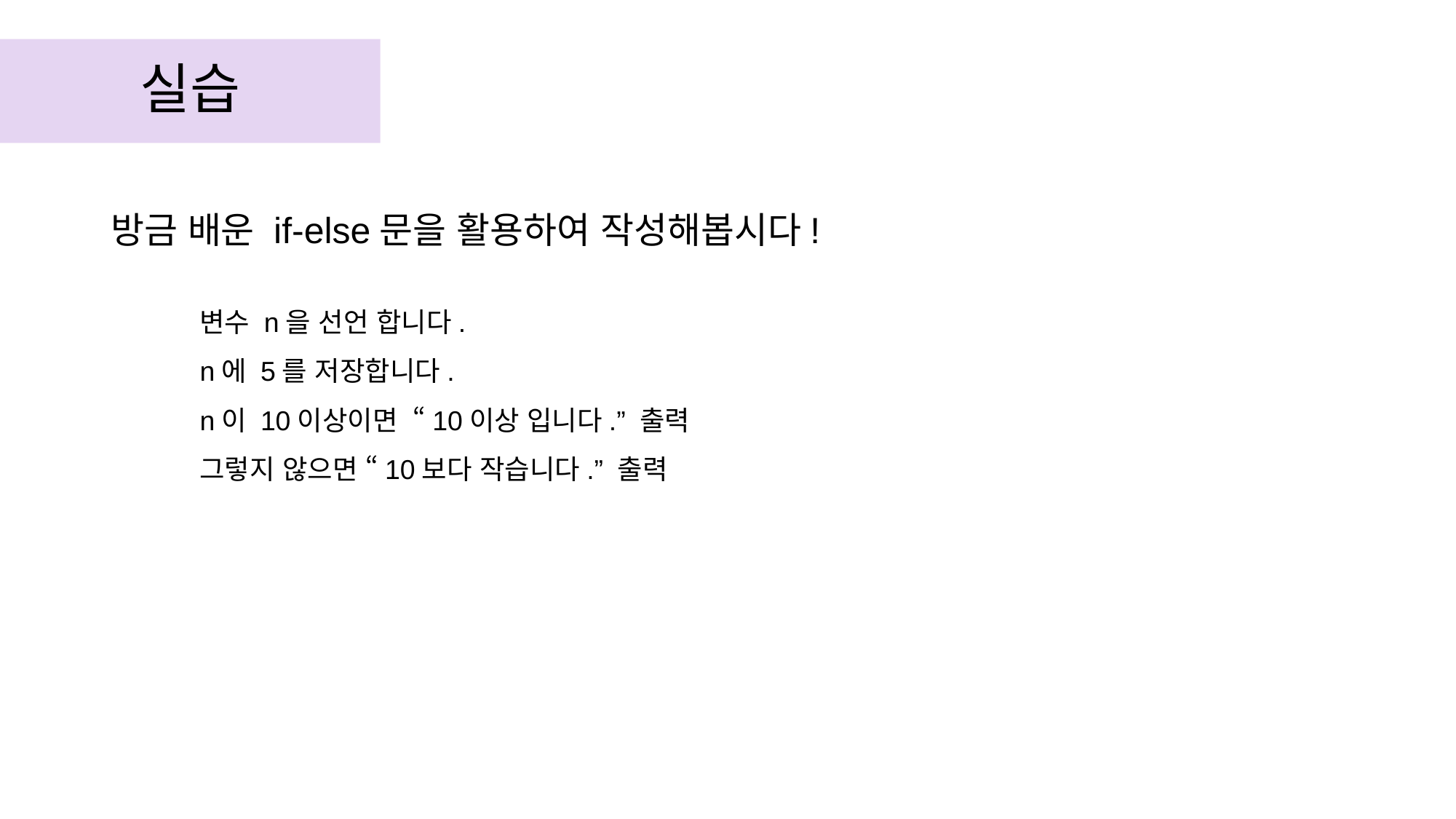

실습
방금 배운 if-else문을 활용하여 작성해봅시다!
변수 n을 선언 합니다.
n에 5를 저장합니다.
n이 10이상이면  “10이상 입니다.” 출력
그렇지 않으면 “10보다 작습니다.” 출력